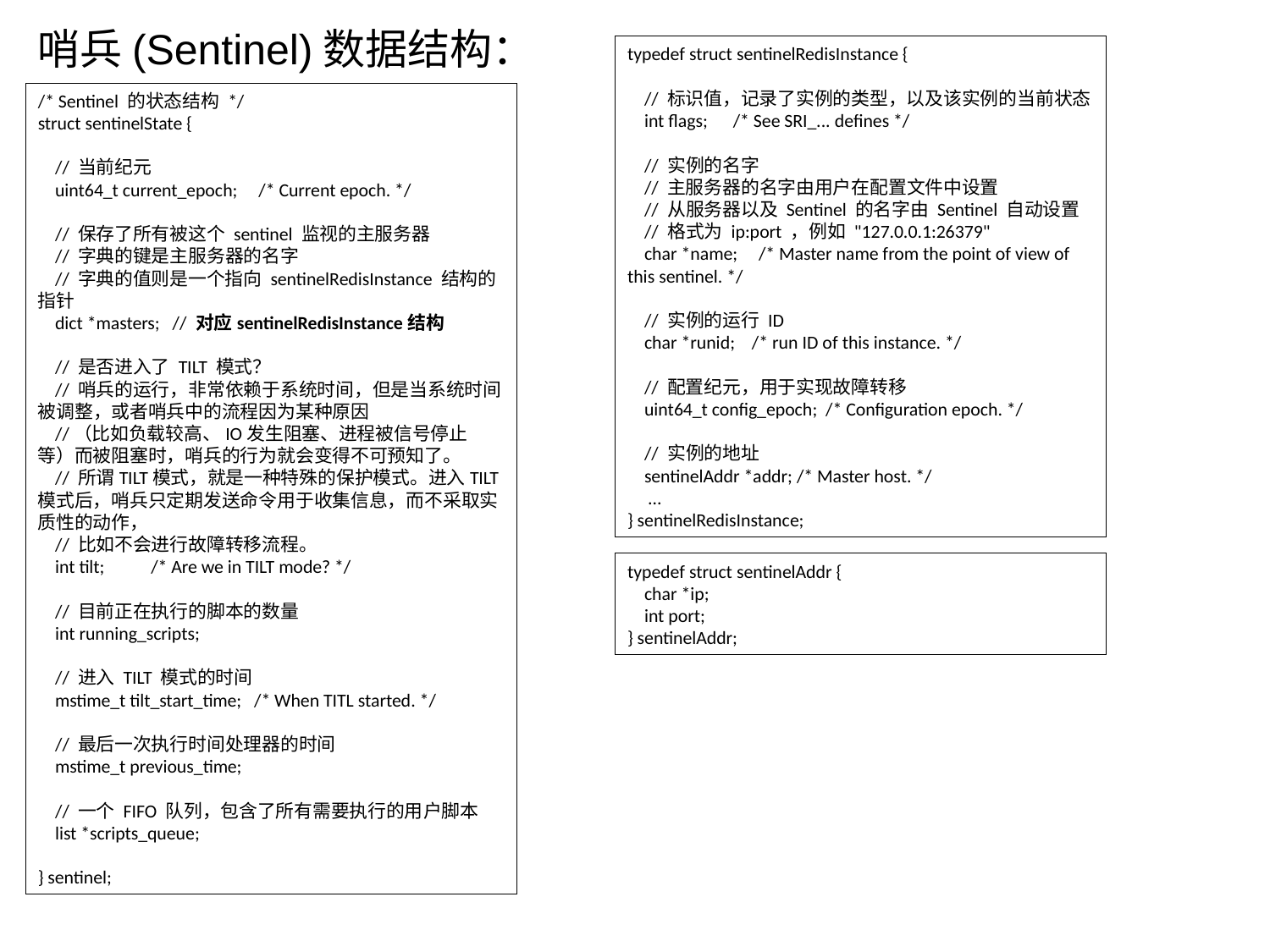

哨兵(Sentinel)数据结构：
typedef struct sentinelRedisInstance {

    // 标识值，记录了实例的类型，以及该实例的当前状态
    int flags;      /* See SRI_... defines */

    // 实例的名字
    // 主服务器的名字由用户在配置文件中设置
    // 从服务器以及 Sentinel 的名字由 Sentinel 自动设置
    // 格式为 ip:port ，例如 "127.0.0.1:26379"
    char *name;     /* Master name from the point of view of this sentinel. */

    // 实例的运行 ID
    char *runid;    /* run ID of this instance. */

    // 配置纪元，用于实现故障转移
    uint64_t config_epoch;  /* Configuration epoch. */

    // 实例的地址
    sentinelAddr *addr; /* Master host. */
     …
} sentinelRedisInstance;
/* Sentinel 的状态结构 */
struct sentinelState {

    // 当前纪元
    uint64_t current_epoch;     /* Current epoch. */

    // 保存了所有被这个 sentinel 监视的主服务器
    // 字典的键是主服务器的名字
    // 字典的值则是一个指向 sentinelRedisInstance 结构的指针
    dict *masters;   // 对应sentinelRedisInstance结构

    // 是否进入了 TILT 模式？
    // 哨兵的运行，非常依赖于系统时间，但是当系统时间被调整，或者哨兵中的流程因为某种原因
    //（比如负载较高、IO发生阻塞、进程被信号停止等）而被阻塞时，哨兵的行为就会变得不可预知了。
    // 所谓TILT模式，就是一种特殊的保护模式。进入TILT模式后，哨兵只定期发送命令用于收集信息，而不采取实质性的动作，
    // 比如不会进行故障转移流程。
    int tilt;           /* Are we in TILT mode? */

    // 目前正在执行的脚本的数量
    int running_scripts;

    // 进入 TILT 模式的时间
    mstime_t tilt_start_time;   /* When TITL started. */

    // 最后一次执行时间处理器的时间
    mstime_t previous_time;

    // 一个 FIFO 队列，包含了所有需要执行的用户脚本
    list *scripts_queue;

} sentinel;
typedef struct sentinelAddr {
    char *ip;
    int port;
} sentinelAddr;